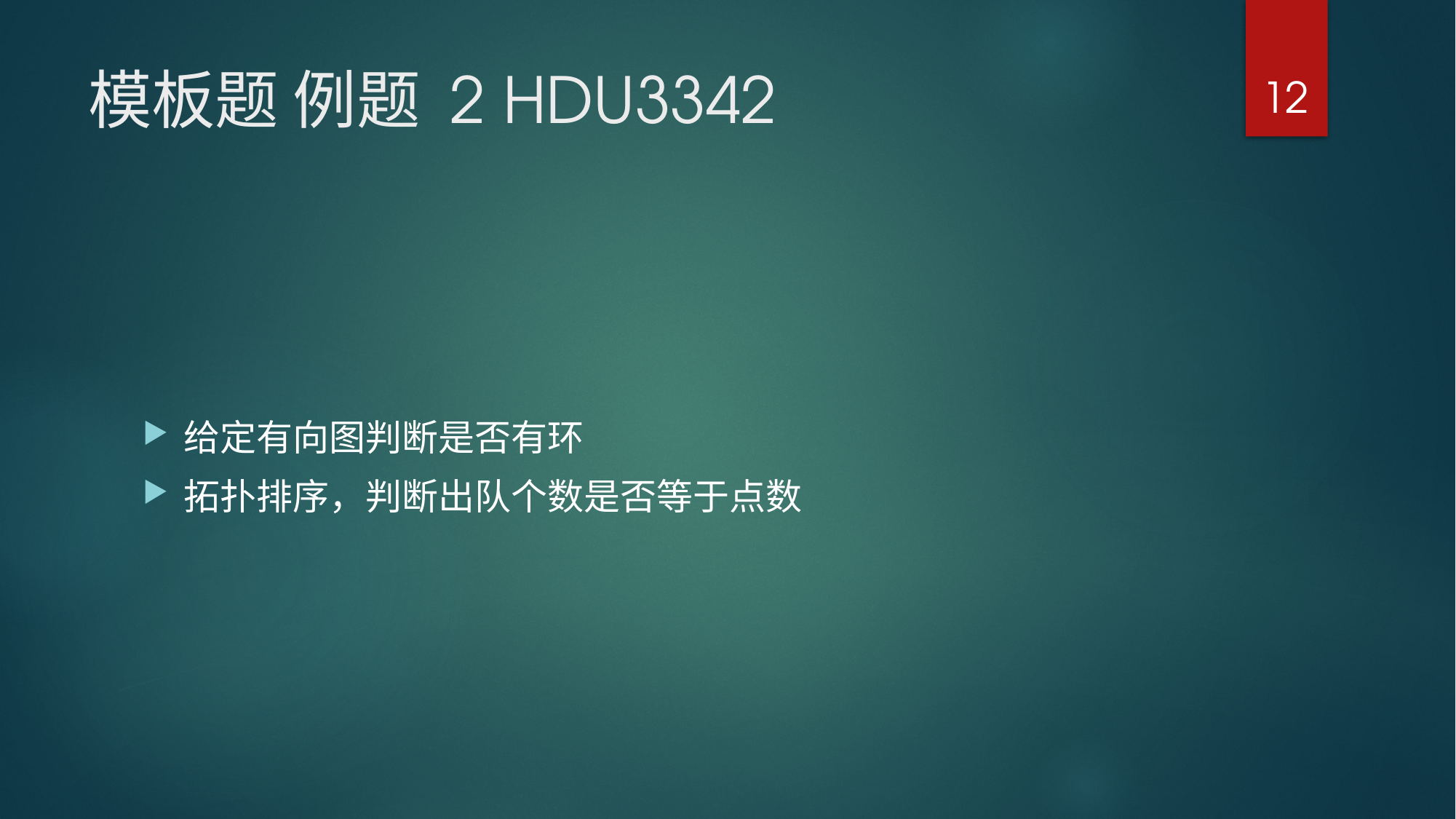

12
# 模板题 例题 2 HDU3342
给定有向图判断是否有环
拓扑排序，判断出队个数是否等于点数